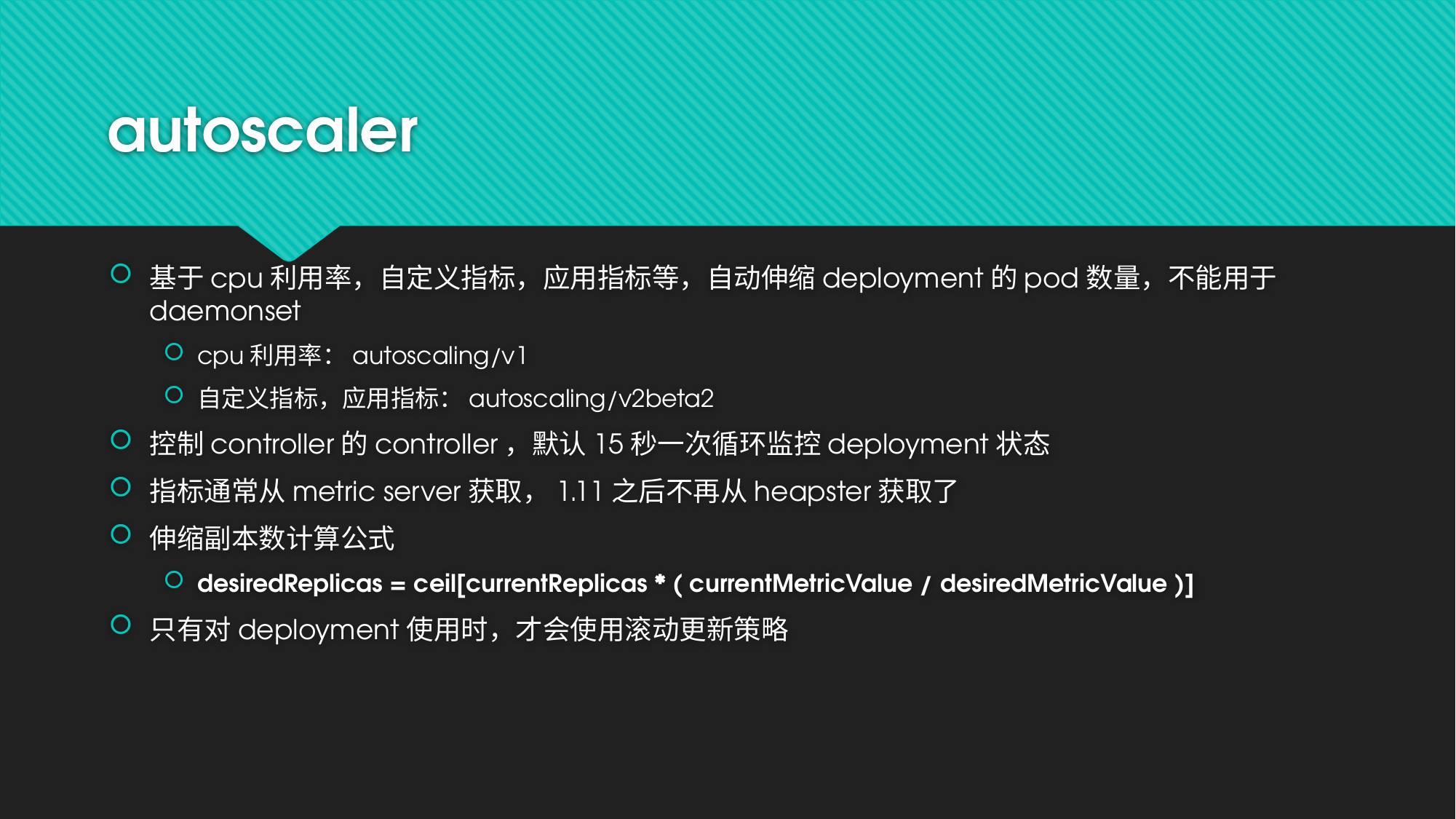

# autoscaler
基于cpu利用率，自定义指标，应用指标等，自动伸缩deployment的pod数量，不能用于daemonset
cpu利用率：autoscaling/v1
自定义指标，应用指标：autoscaling/v2beta2
控制controller的controller，默认15秒一次循环监控deployment状态
指标通常从metric server获取，1.11之后不再从heapster获取了
伸缩副本数计算公式
desiredReplicas = ceil[currentReplicas * ( currentMetricValue / desiredMetricValue )]
只有对deployment使用时，才会使用滚动更新策略